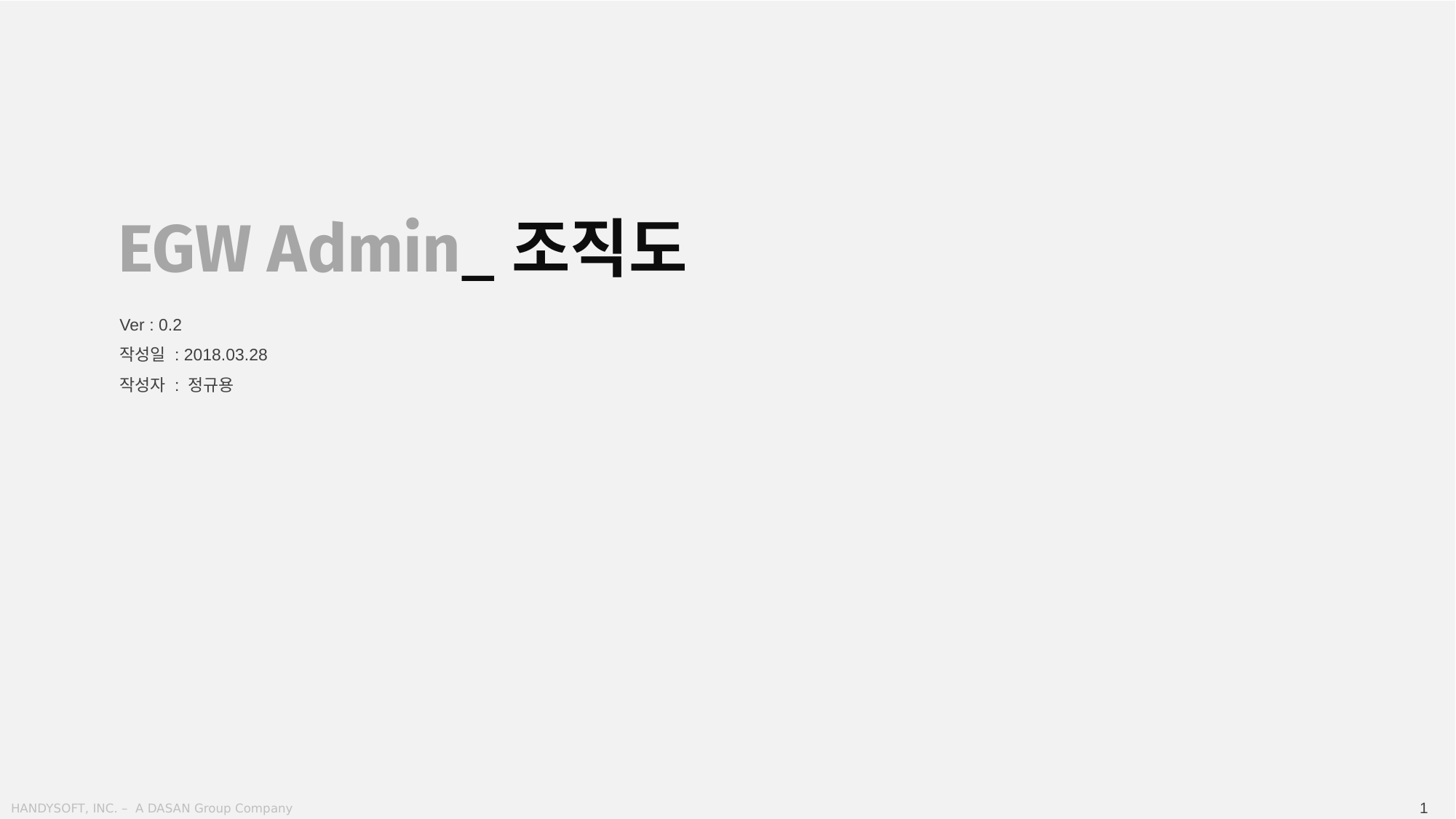

EGW Admin_조직도
Ver : 0.2
작성일 : 2018.03.28
작성자 : 정규용